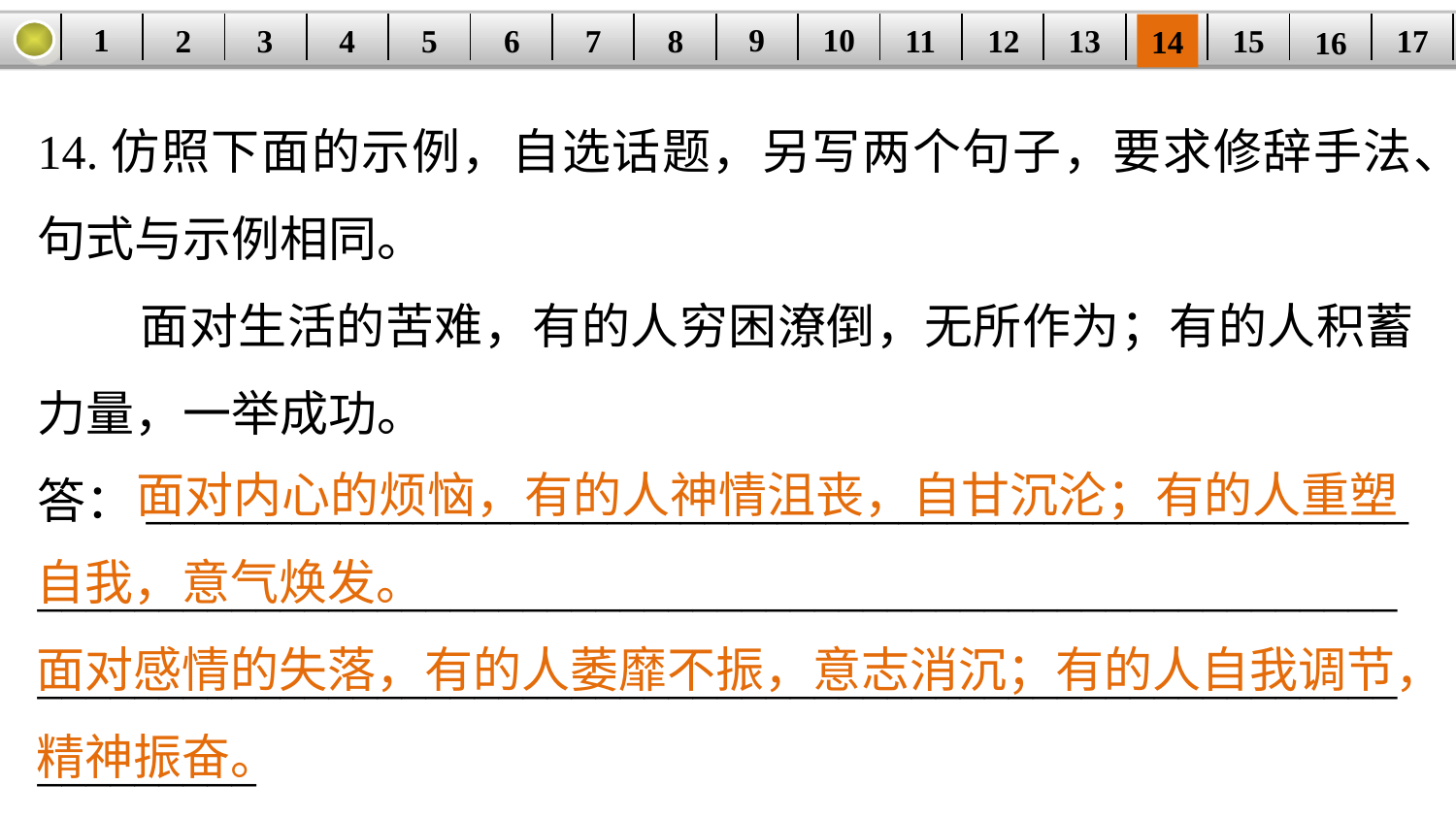

9
10
1
3
4
5
6
8
11
2
17
12
15
|  |  |  |  |  |  |  |  |  |  |  |  |  |  |  |  |  |
| --- | --- | --- | --- | --- | --- | --- | --- | --- | --- | --- | --- | --- | --- | --- | --- | --- |
7
13
14
16

14.仿照下面的示例，自选话题，另写两个句子，要求修辞手法、句式与示例相同。
        面对生活的苦难，有的人穷困潦倒，无所作为；有的人积蓄力量，一举成功。
答：____________________________________________________
_________________________________________________________________________________________________________________________
        面对内心的烦恼，有的人神情沮丧，自甘沉沦；有的人重塑自我，意气焕发。
面对感情的失落，有的人萎靡不振，意志消沉；有的人自我调节，精神振奋。